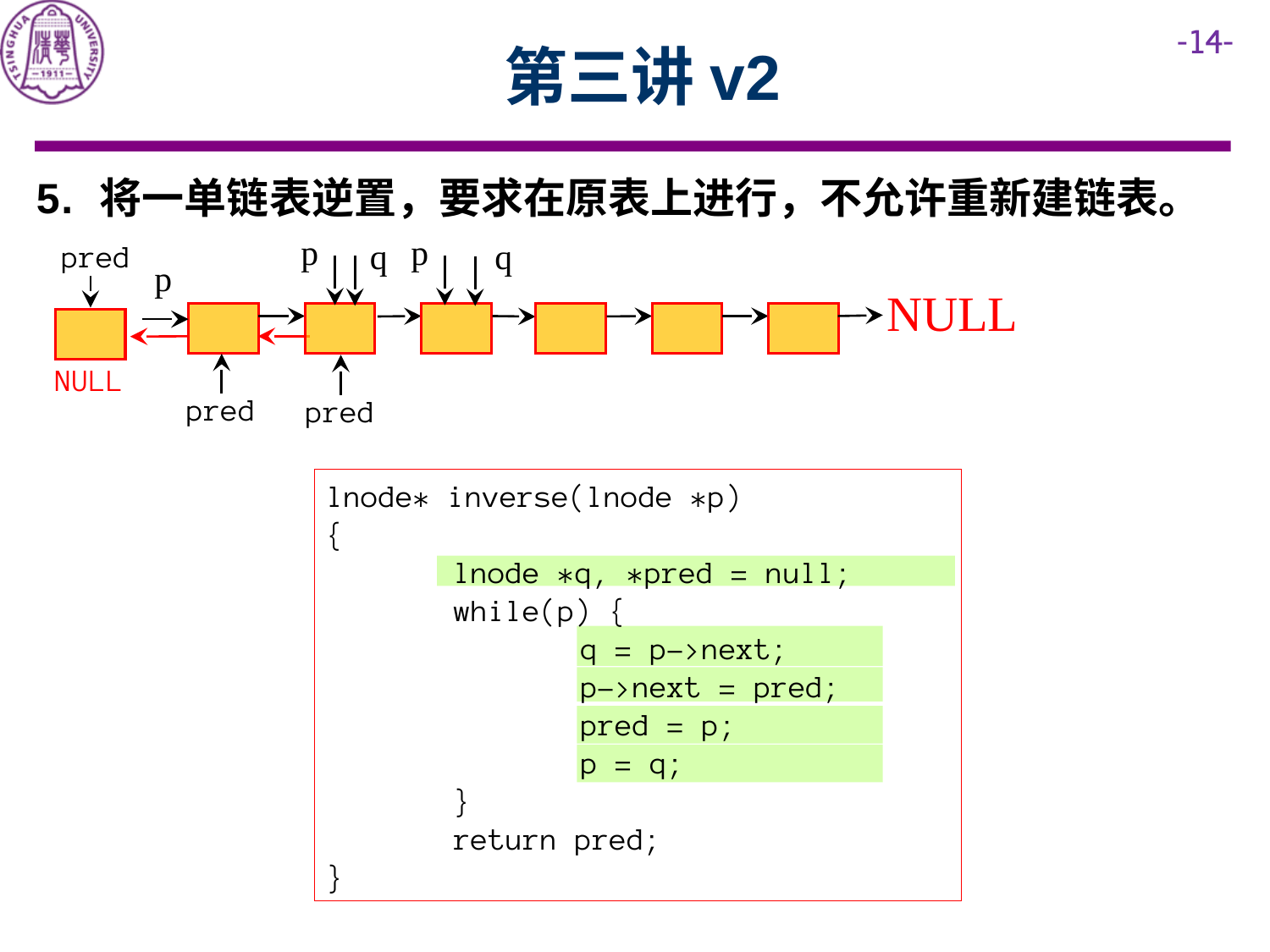

# 第三讲v2
将一单链表逆置，要求在原表上进行，不允许重新建链表。
p
p
pred
q
q
p
NULL

NULL
pred
pred
lnode* inverse(lnode *p)
{
	lnode *q, *pred = null;
	while(p) {
		q = p->next;
		p->next = pred;
		pred = p;
		p = q;
	}
	return pred;
}